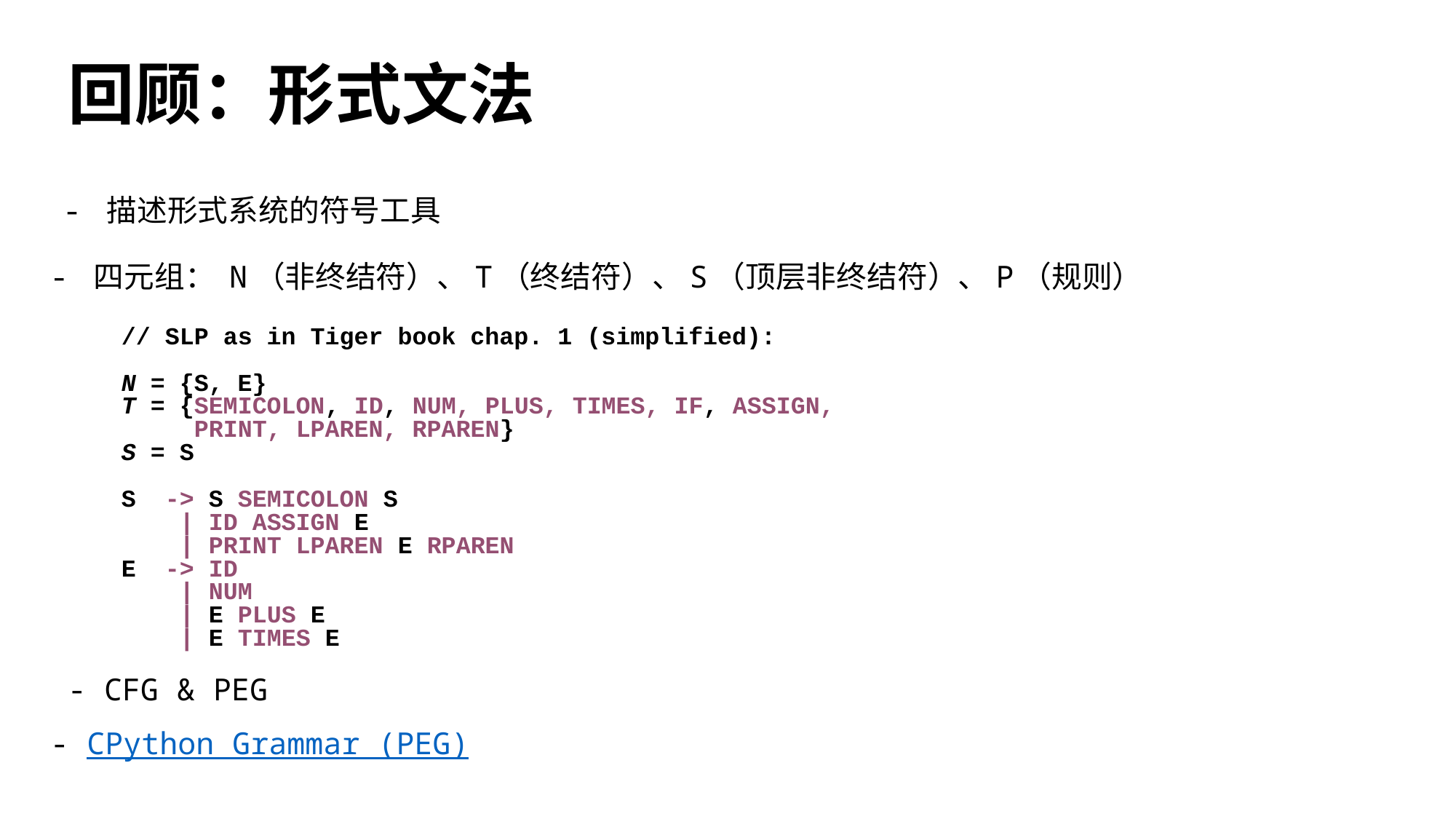

# 回顾：形式文法
- 描述形式系统的符号工具
- 四元组： N（非终结符）、T（终结符）、S（顶层非终结符）、P（规则）
// SLP as in Tiger book chap. 1 (simplified):

N = {S, E}
T = {SEMICOLON, ID, NUM, PLUS, TIMES, IF, ASSIGN,
     PRINT, LPAREN, RPAREN}
S = S

S  -> S SEMICOLON S
    | ID ASSIGN E
    | PRINT LPAREN E RPAREN
E  -> ID
    | NUM
    | E PLUS E
    | E TIMES E

- CFG & PEG
- CPython Grammar (PEG)